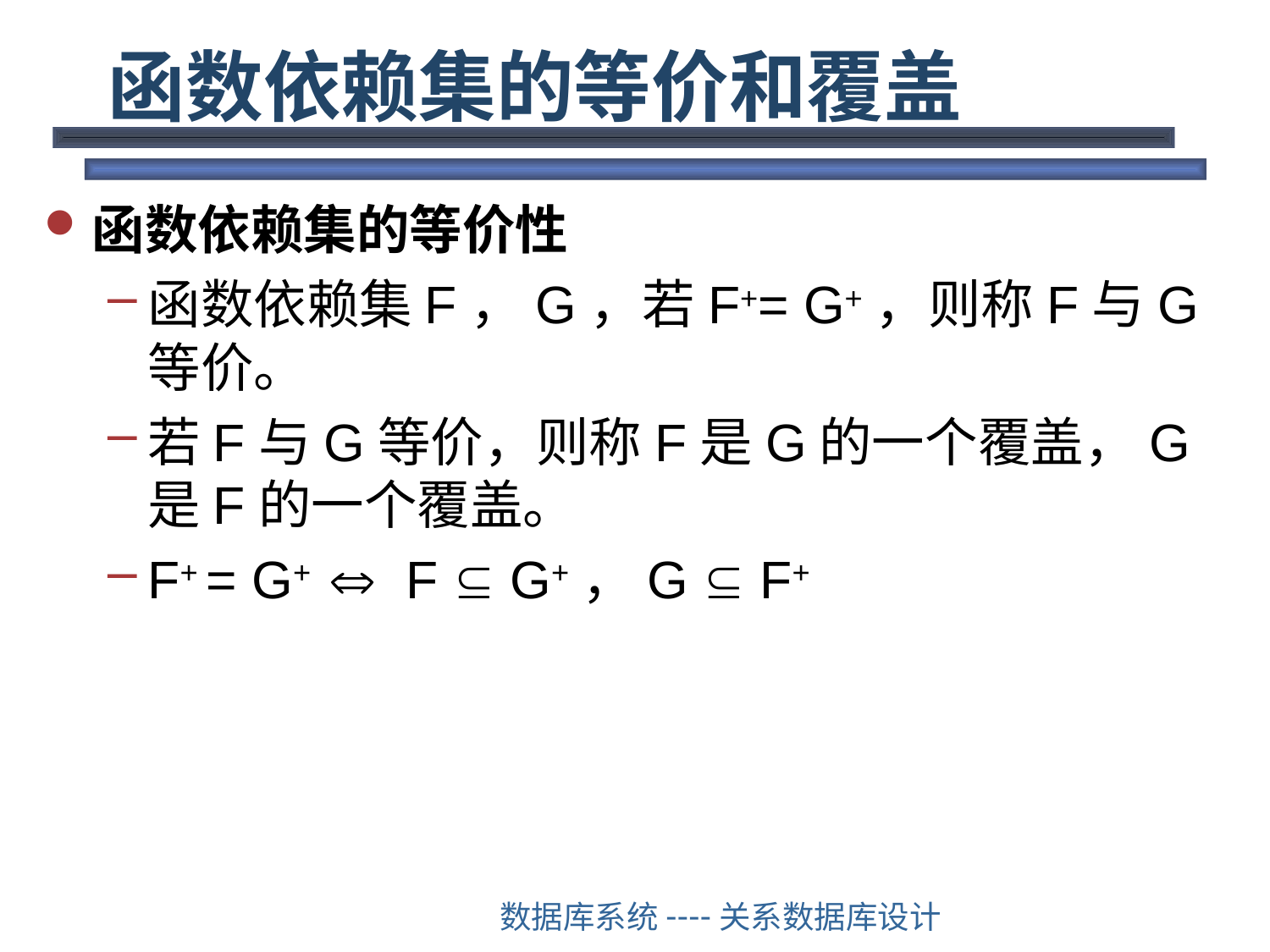

# 函数依赖集的等价和覆盖
函数依赖集的等价性
函数依赖集F，G，若F+= G+，则称F与G等价。
若F与G等价，则称F是G的一个覆盖，G是F的一个覆盖。
F+ = G+  ⇔  F ⊆ G+，G ⊆ F+
数据库系统----关系数据库设计